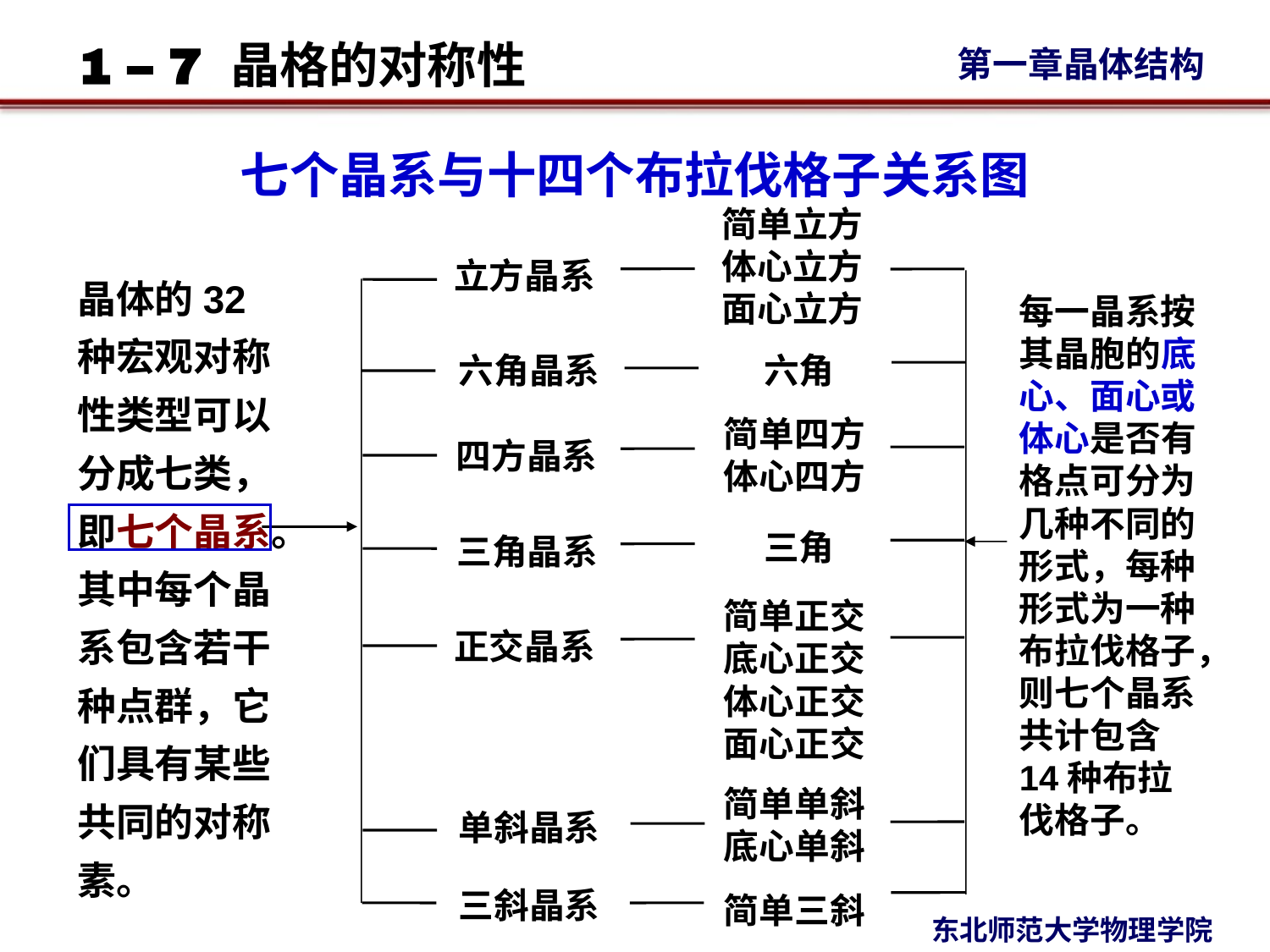

# 七个晶系与十四个布拉伐格子关系图
简单立方
体心立方
面心立方
立方晶系

六角晶系
六角

简单四方
体心四方
四方晶系

三角
三角晶系

简单正交
底心正交
体心正交
面心正交
正交晶系

简单单斜
底心单斜
单斜晶系

三斜晶系
简单三斜

晶体的32种宏观对称性类型可以分成七类，即七个晶系。其中每个晶系包含若干种点群，它们具有某些共同的对称素。
每一晶系按其晶胞的底心、面心或体心是否有格点可分为几种不同的形式，每种形式为一种布拉伐格子，则七个晶系共计包含14种布拉伐格子。